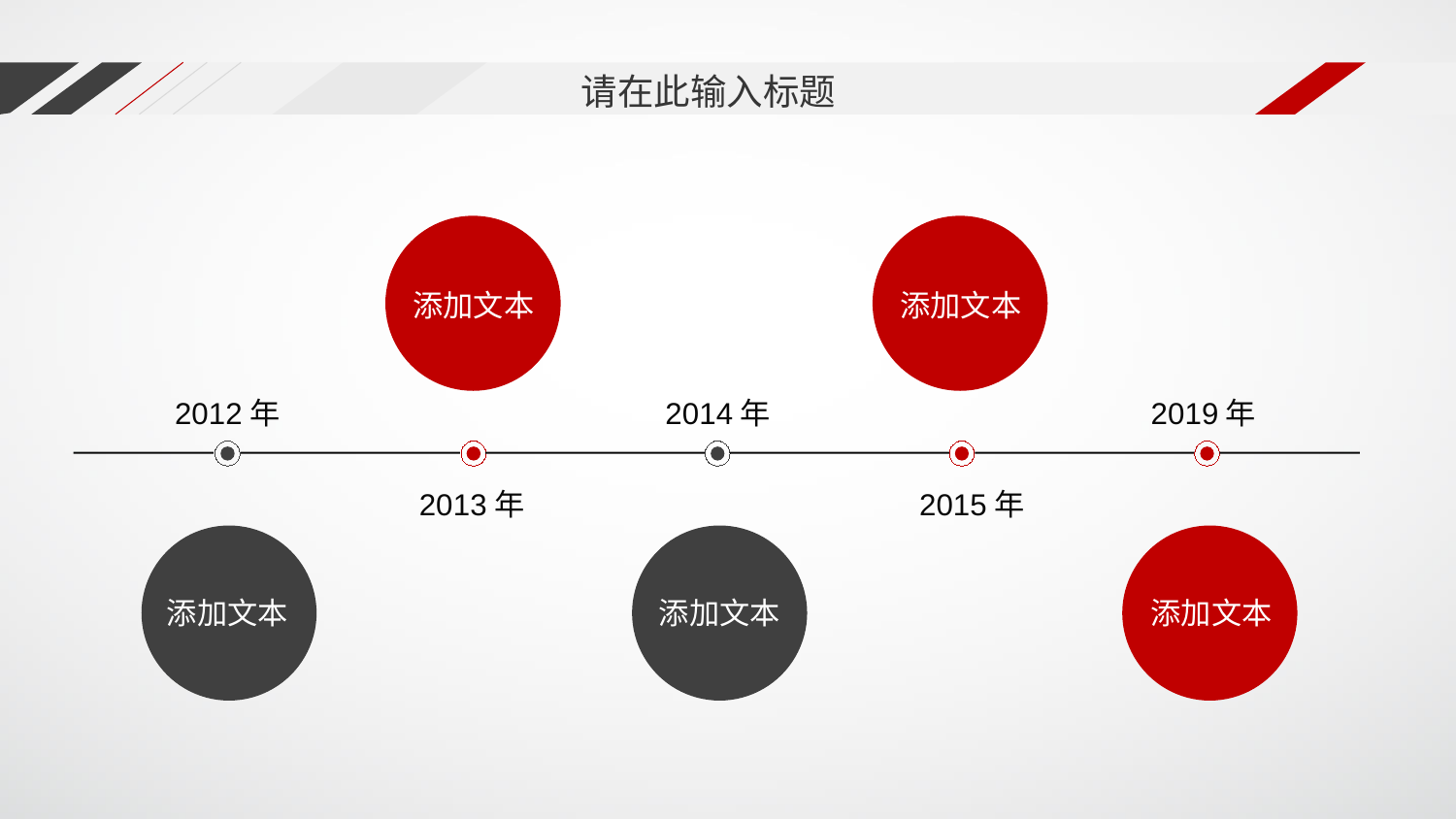

请在此输入标题

添加文本
添加文本
2012年
2014年
2019年

2013年
2015年

添加文本
添加文本
添加文本